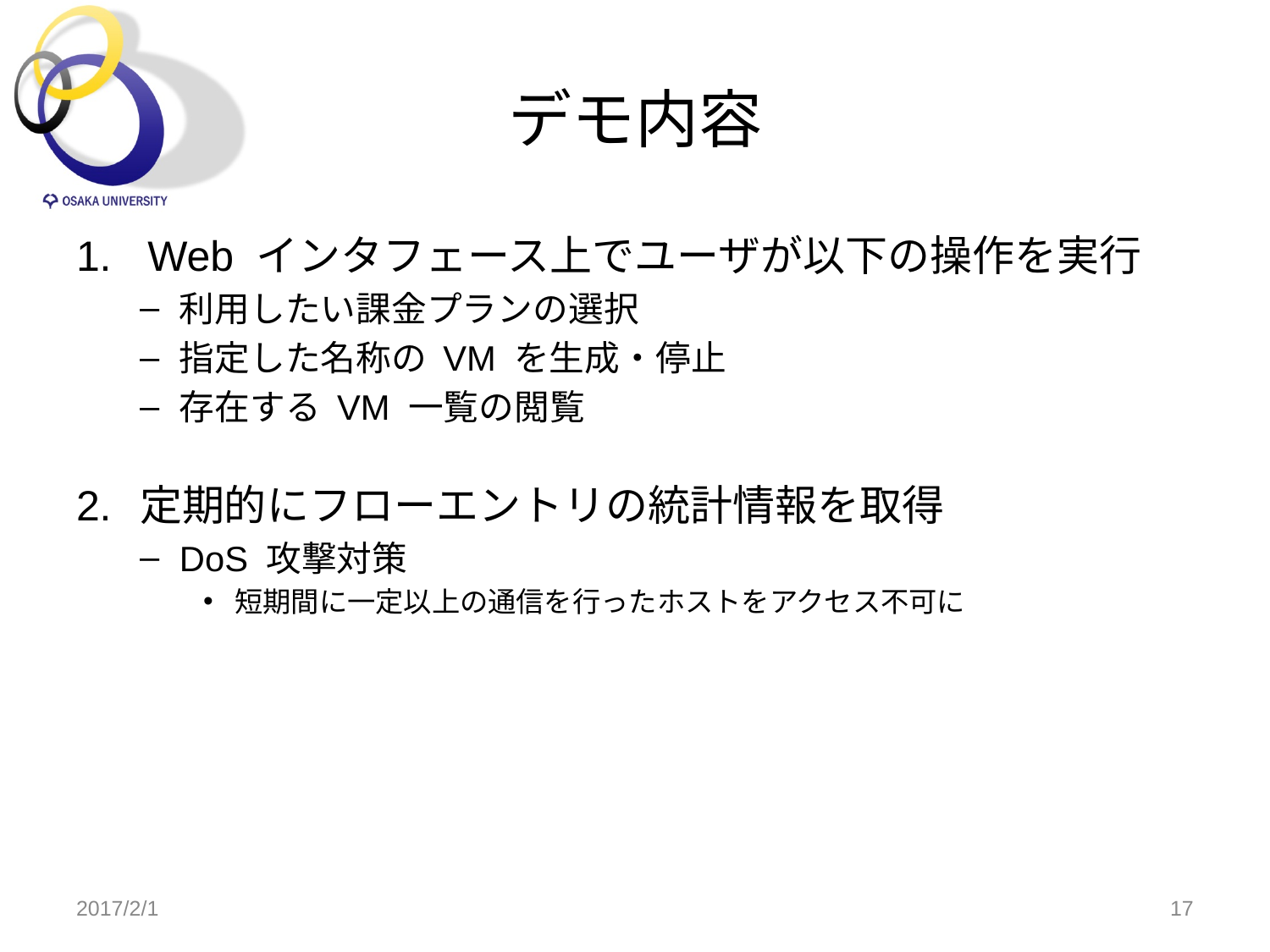

# デモ内容
Web インタフェース上でユーザが以下の操作を実行
利用したい課金プランの選択
指定した名称の VM を生成・停止
存在する VM 一覧の閲覧
定期的にフローエントリの統計情報を取得
DoS 攻撃対策
短期間に一定以上の通信を行ったホストをアクセス不可に
2017/2/1
17